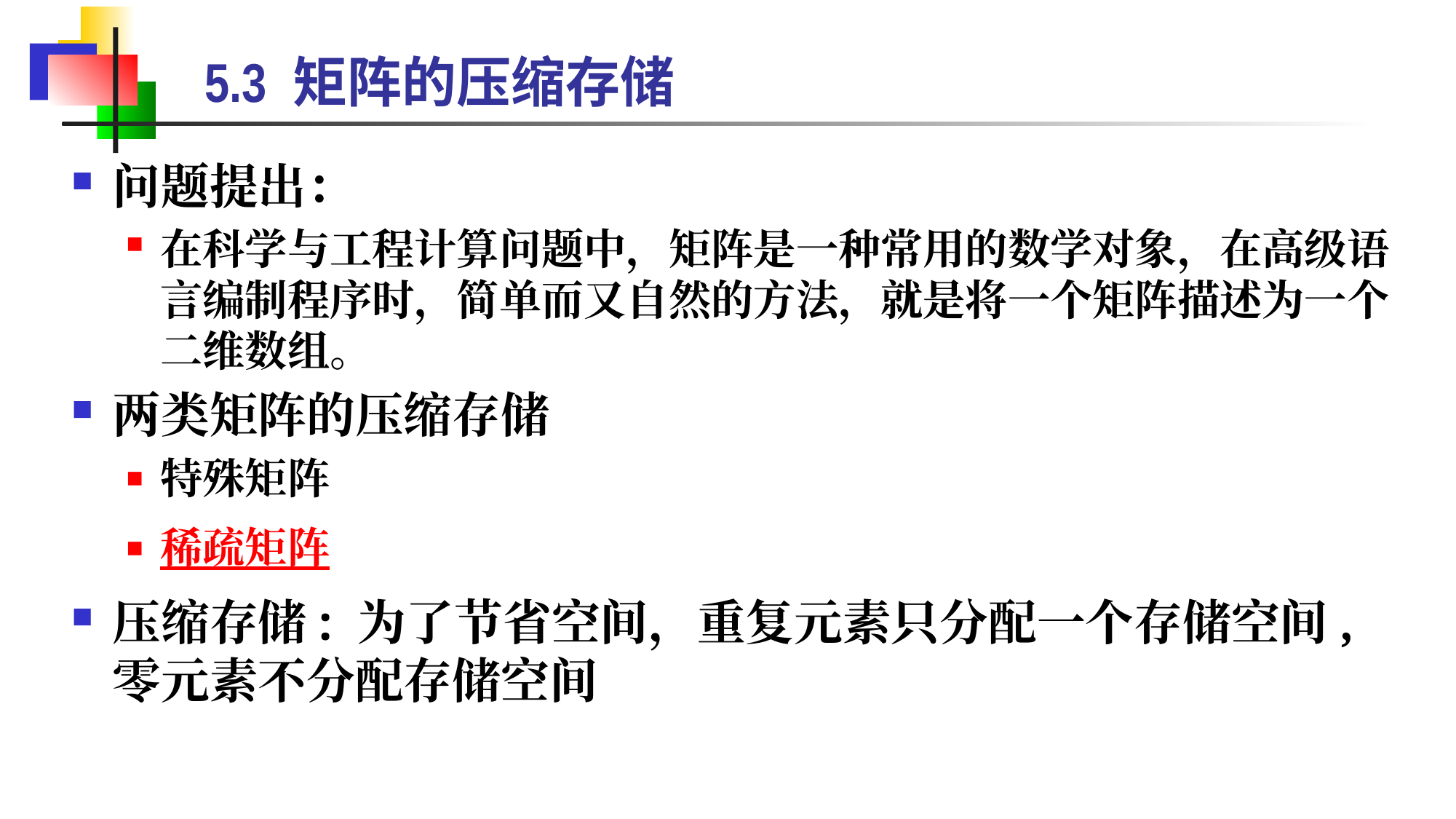

# 5.3 矩阵的压缩存储
问题提出：
在科学与工程计算问题中，矩阵是一种常用的数学对象，在高级语言编制程序时，简单而又自然的方法，就是将一个矩阵描述为一个二维数组。
两类矩阵的压缩存储
特殊矩阵
稀疏矩阵
压缩存储: 为了节省空间，重复元素只分配一个存储空间,零元素不分配存储空间